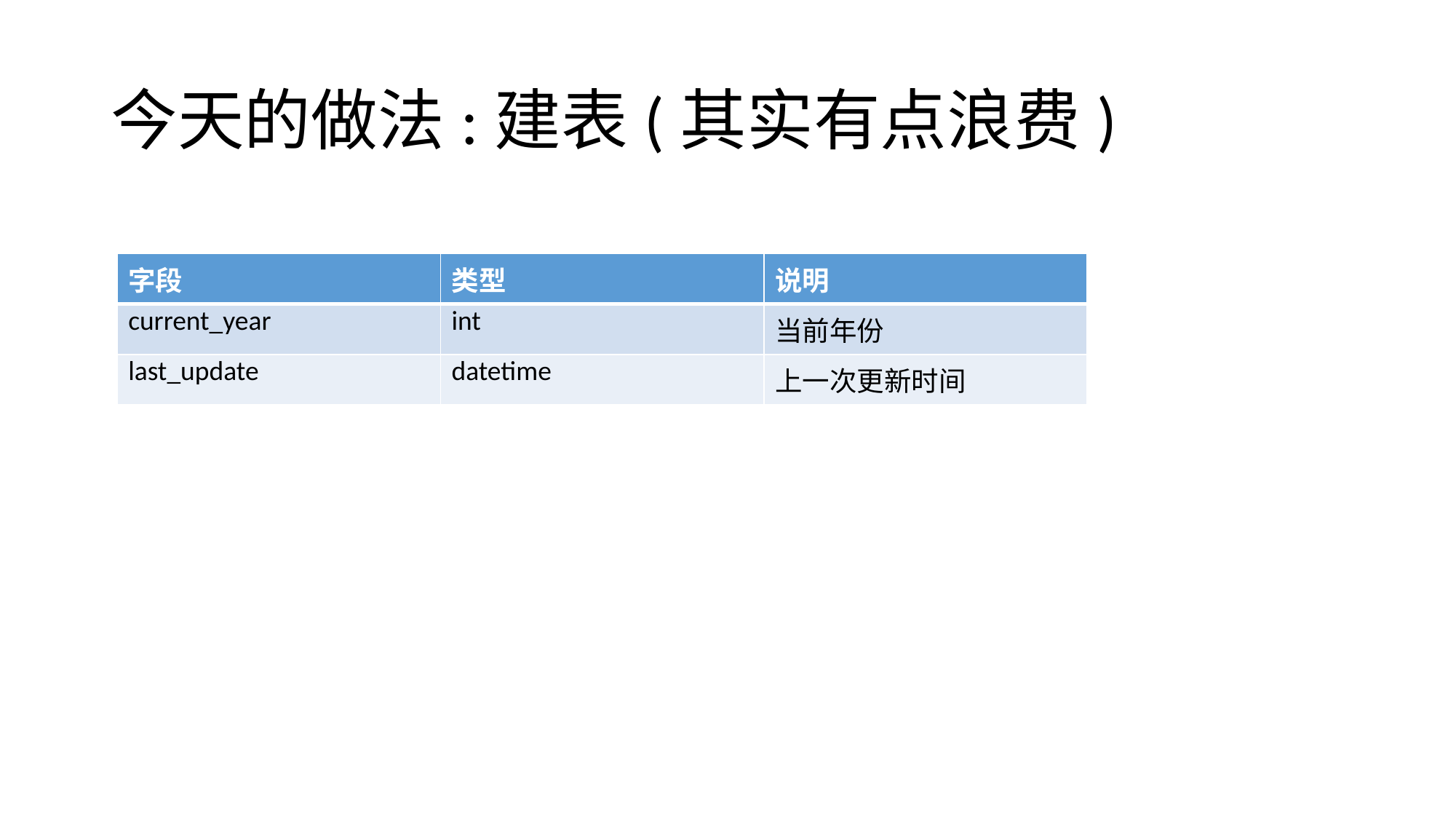

# 今天的做法:建表(其实有点浪费)
| 字段 | 类型 | 说明 |
| --- | --- | --- |
| current\_year | int | 当前年份 |
| last\_update | datetime | 上一次更新时间 |